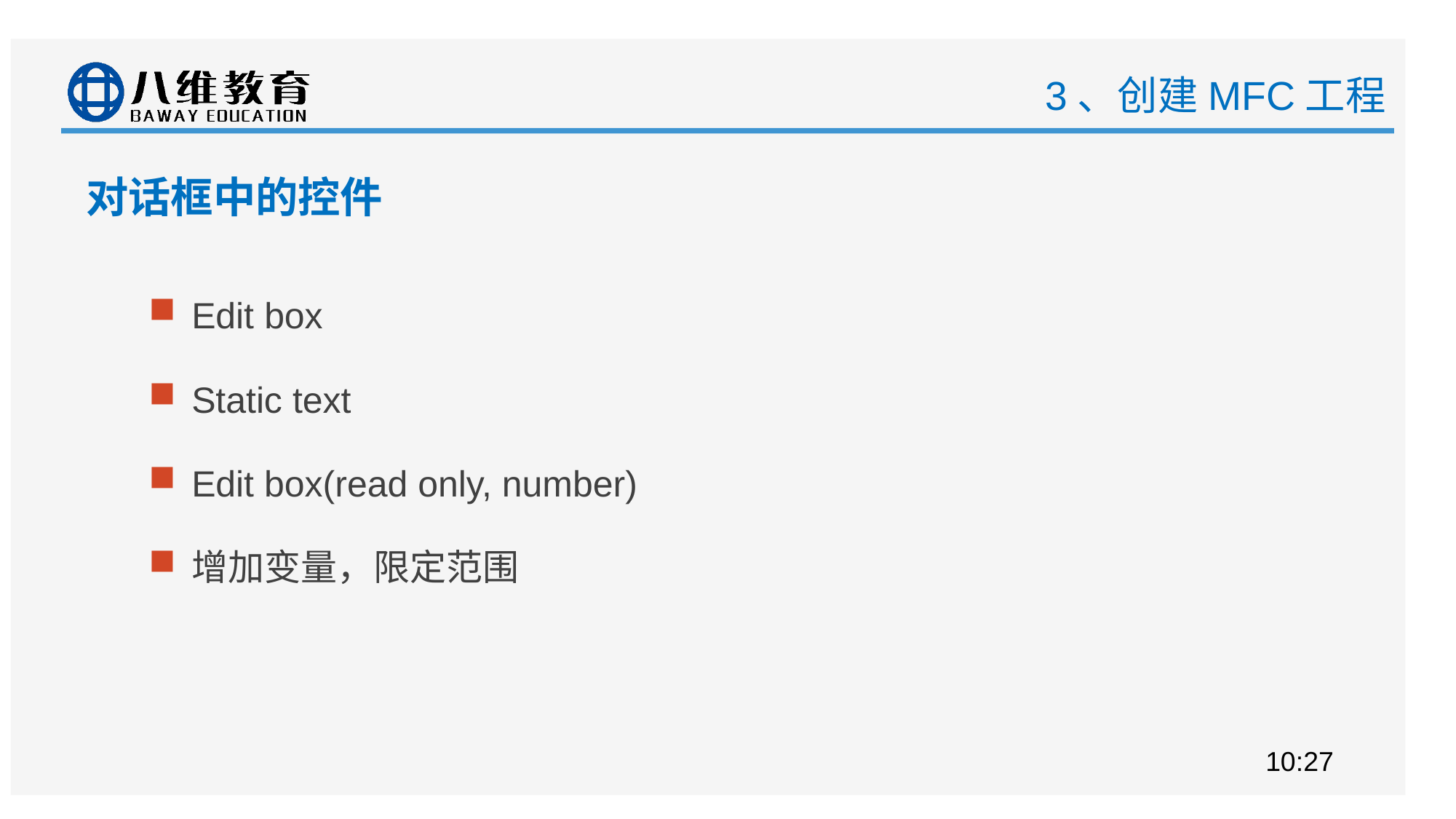

# 3、创建MFC工程
对话框中的控件

Edit box
Static text
Edit box(read only, number)
增加变量，限定范围